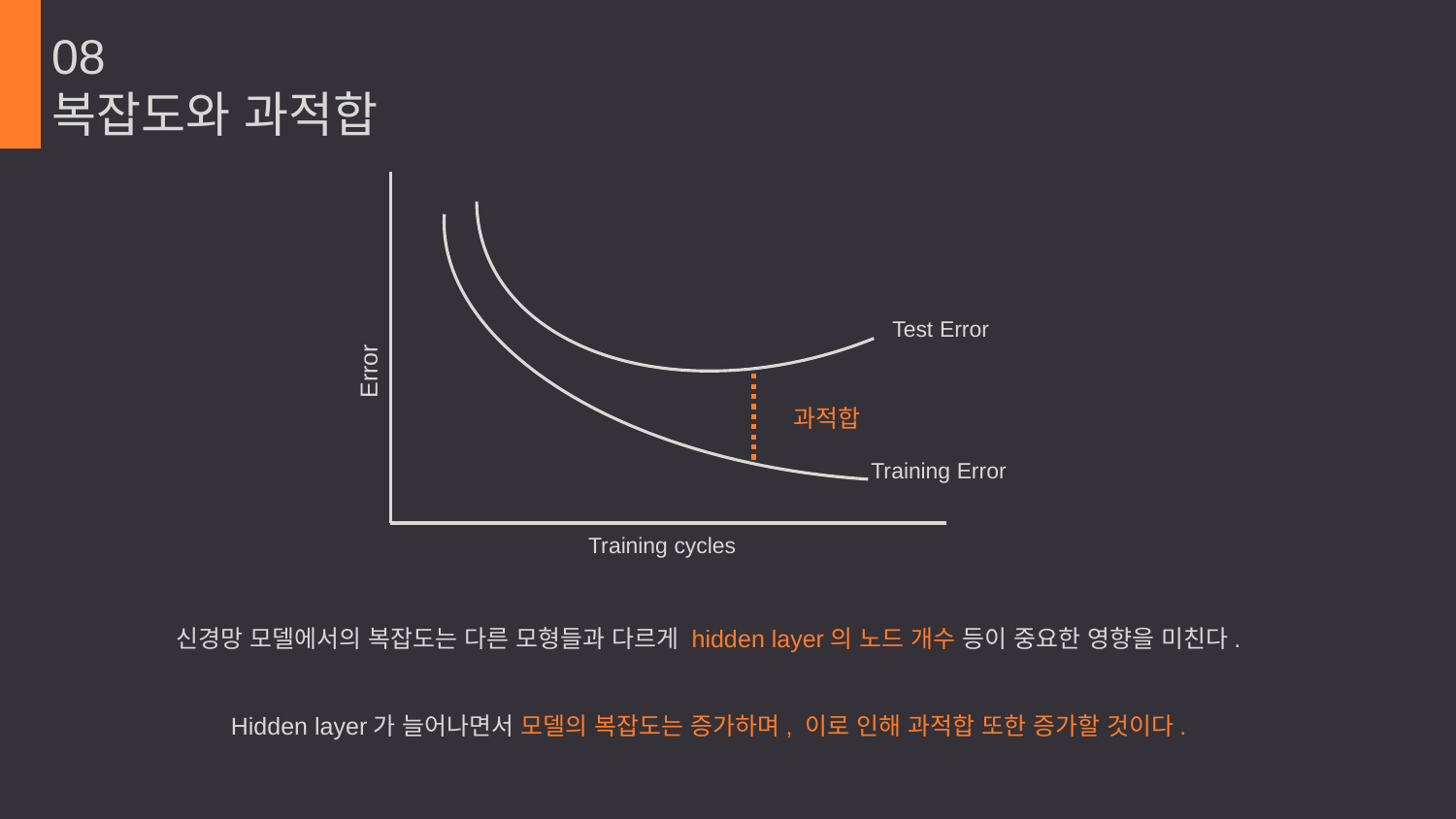

Error
	Test Error
	Training Error
	Training cycles
과적합
08
복잡도와 과적합
신경망 모델에서의 복잡도는 다른 모형들과 다르게 hidden layer의 노드 개수 등이 중요한 영향을 미친다.

Hidden layer가 늘어나면서 모델의 복잡도는 증가하며, 이로 인해 과적합 또한 증가할 것이다.